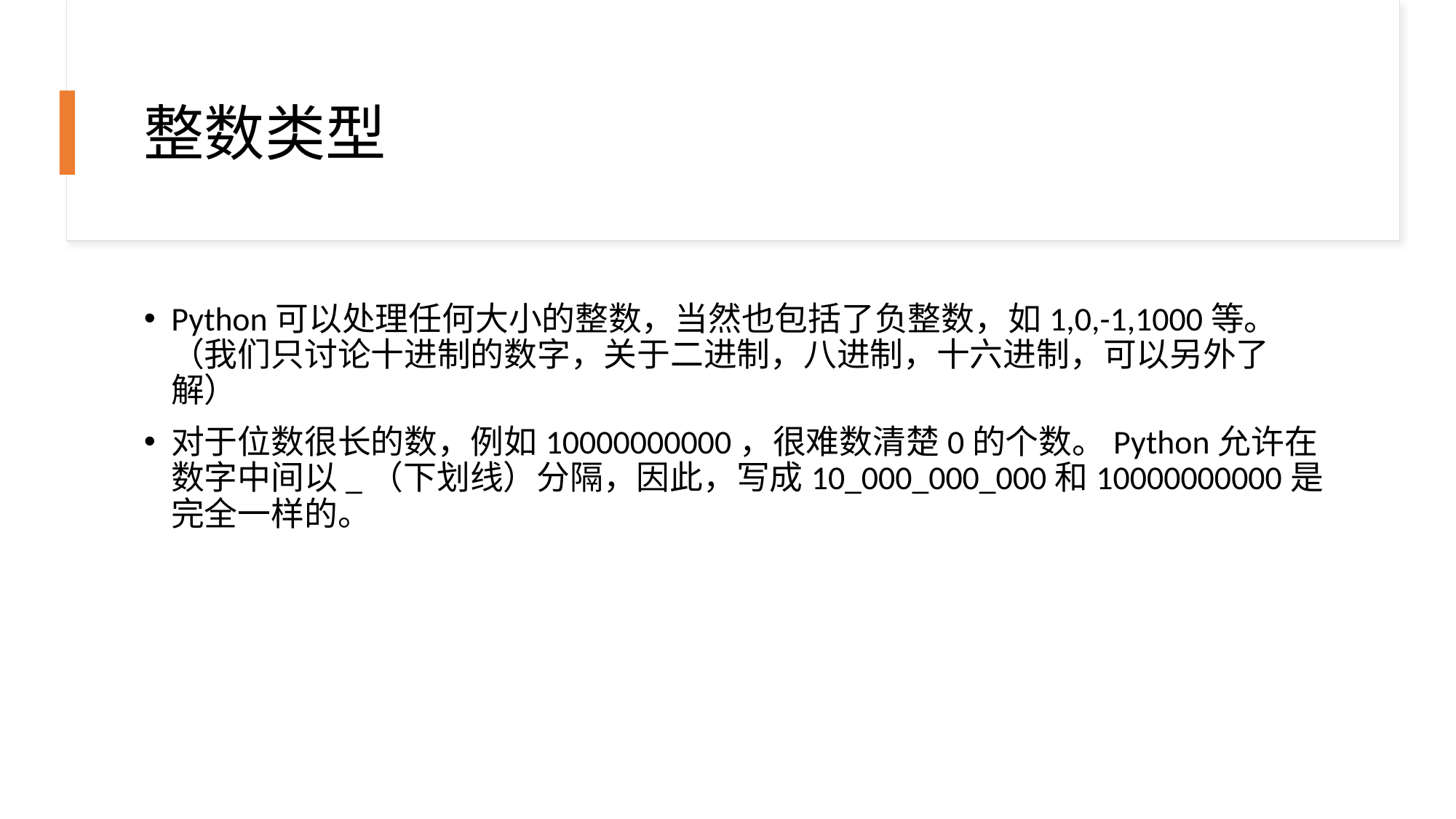

# 整数类型

Python可以处理任何大小的整数，当然也包括了负整数，如1,0,-1,1000等。（我们只讨论十进制的数字，关于二进制，八进制，十六进制，可以另外了解）
对于位数很长的数，例如10000000000，很难数清楚0的个数。Python允许在数字中间以_（下划线）分隔，因此，写成10_000_000_000和10000000000是完全一样的。